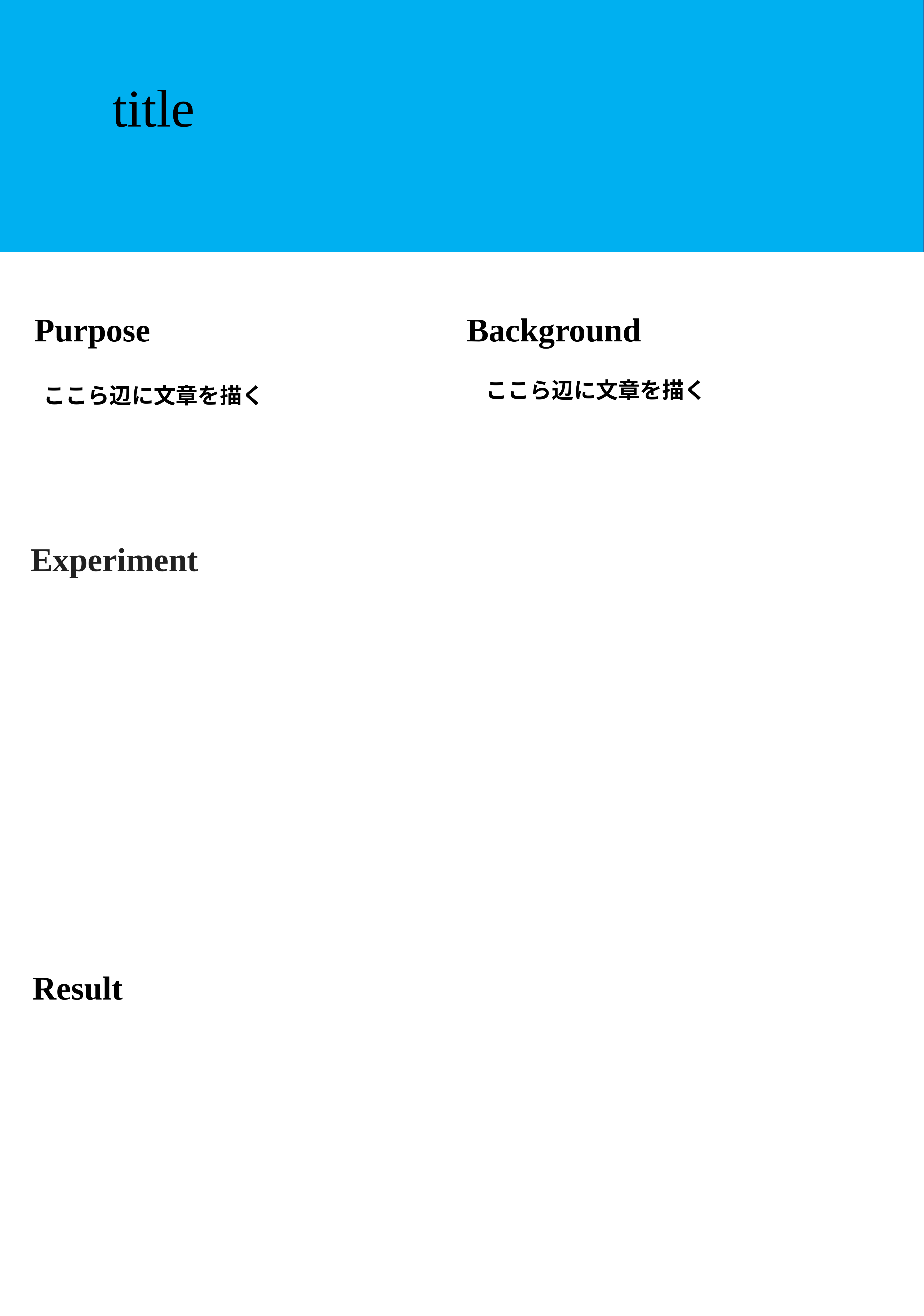

title
ここに画像を貼りたい
Purpose
Background
ここら辺に文章を描く
ここら辺に文章を描く
Experiment
Result